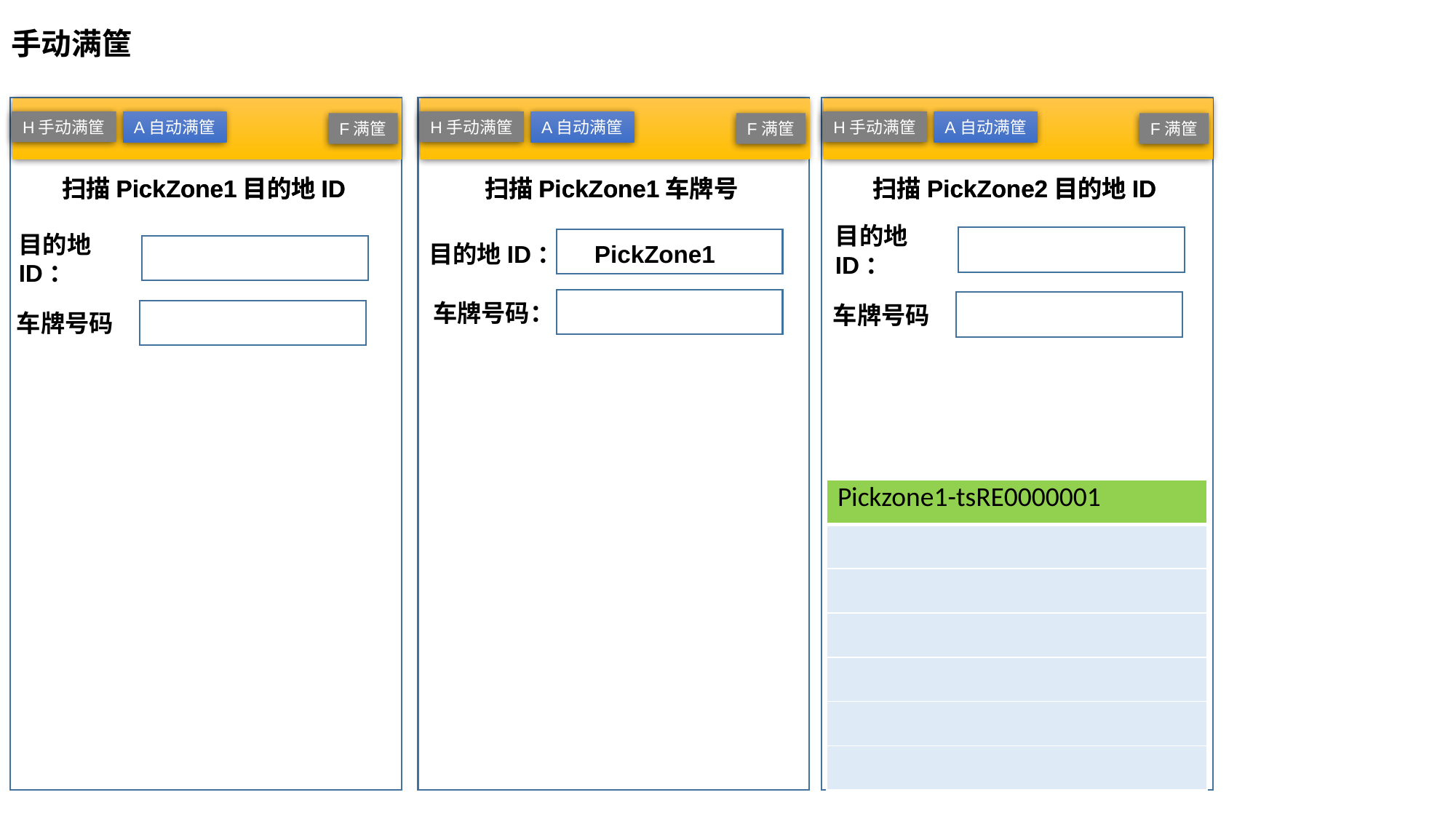

# 手动满筐

H手动满筐
A自动满筐
H手动满筐
A自动满筐
H手动满筐
A自动满筐
F满筐
F满筐
F满筐
扫描PickZone1目的地ID
扫描PickZone1目的地ID
扫描PickZone1车牌号
扫描PickZone1车牌号
扫描PickZone2目的地ID
扫描PickZone2目的地ID
目的地ID：
目的地ID：     PickZone1

目的地ID：

车牌号码：
车牌号码

车牌号码

| Pickzone1-tsRE0000001 |
| --- |
|  |
|  |
|  |
|  |
|  |
|  |